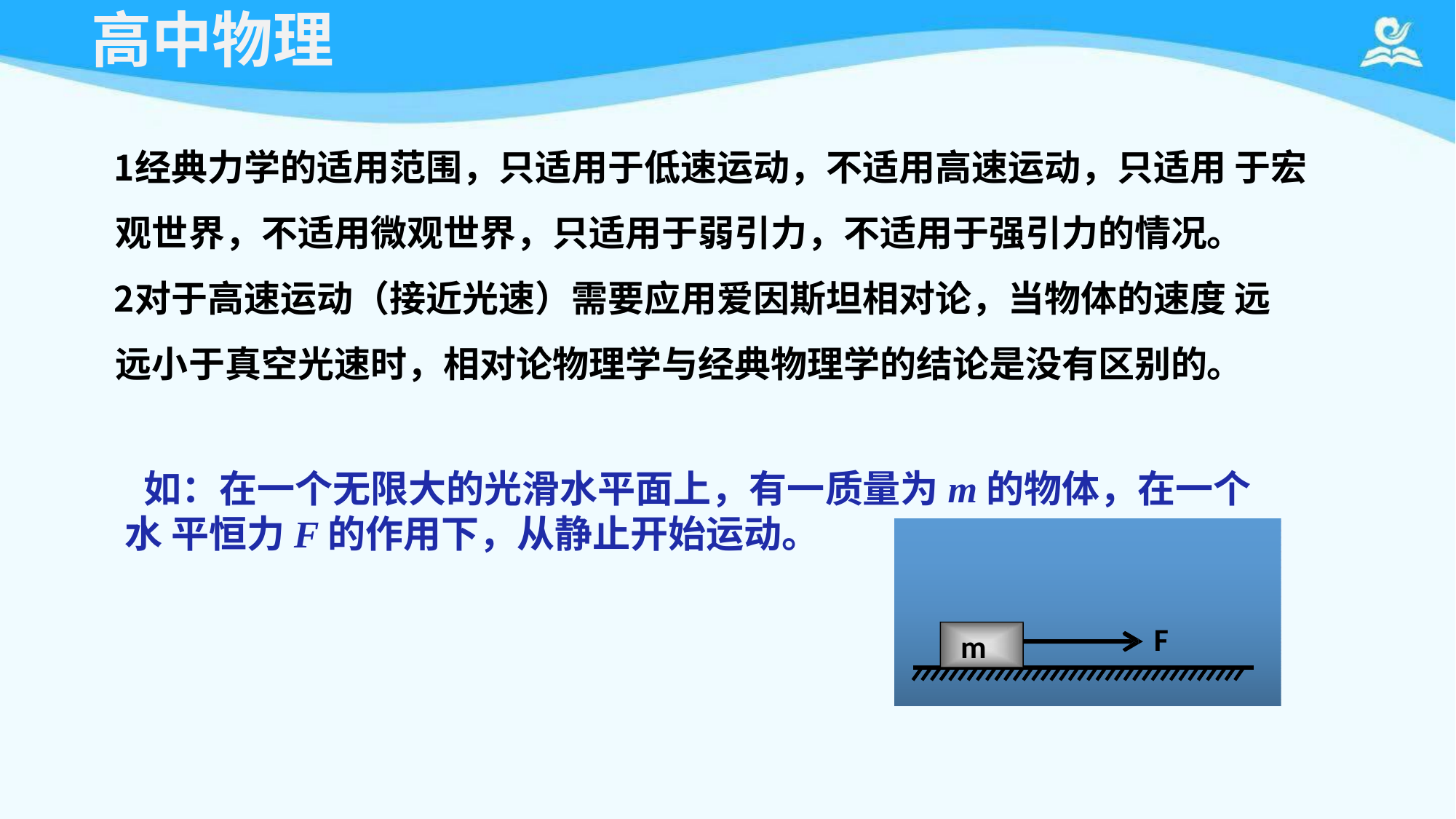

# 高中物理
经典力学的适用范围，只适用于低速运动，不适用高速运动，只适用 于宏观世界，不适用微观世界，只适用于弱引力，不适用于强引力的情况。
对于高速运动（接近光速）需要应用爱因斯坦相对论，当物体的速度 远远小于真空光速时，相对论物理学与经典物理学的结论是没有区别的。

如：在一个无限大的光滑水平面上，有一质量为m的物体，在一个水 平恒力F的作用下，从静止开始运动。

F

m